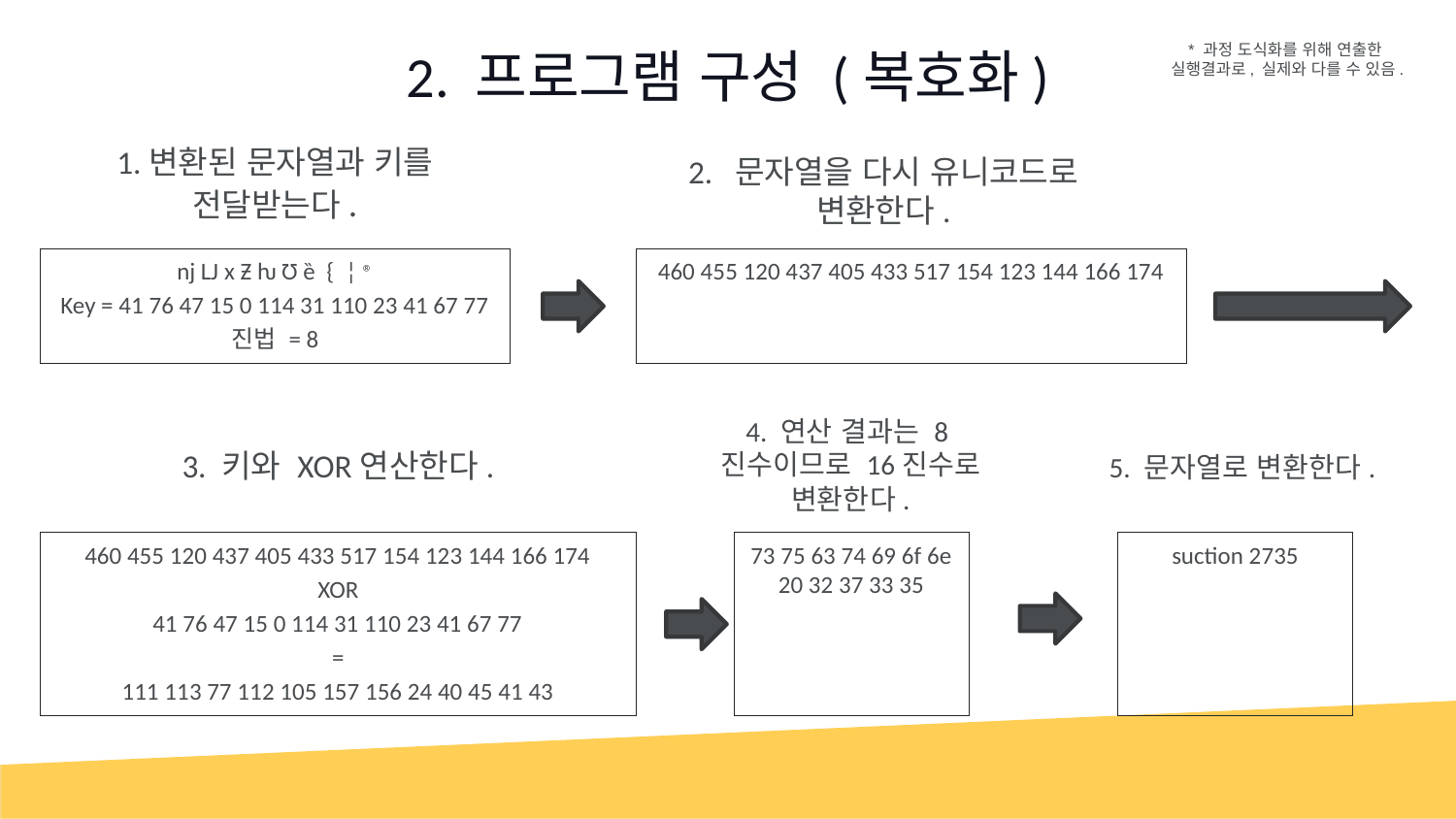

# 2. 프로그램 구성 (복호화)
* 과정 도식화를 위해 연출한 실행결과로, 실제와 다를 수 있음.
1.변환된 문자열과 키를 전달받는다.
2.  문자열을 다시 유니코드로 변환한다.
ǌ Ǉ x Ƶ ƕ Ʊ ȅ  {  ¦ ®
Key = 41 76 47 15 0 114 31 110 23 41 67 77
진법 = 8
460 455 120 437 405 433 517 154 123 144 166 174

4. 연산 결과는 8진수이므로 16진수로 변환한다.
3. 키와 XOR연산한다.
5. 문자열로 변환한다.
suction 2735
460 455 120 437 405 433 517 154 123 144 166 174
XOR
41 76 47 15 0 114 31 110 23 41 67 77
=
111 113 77 112 105 157 156 24 40 45 41 43

73 75 63 74 69 6f 6e 20 32 37 33 35